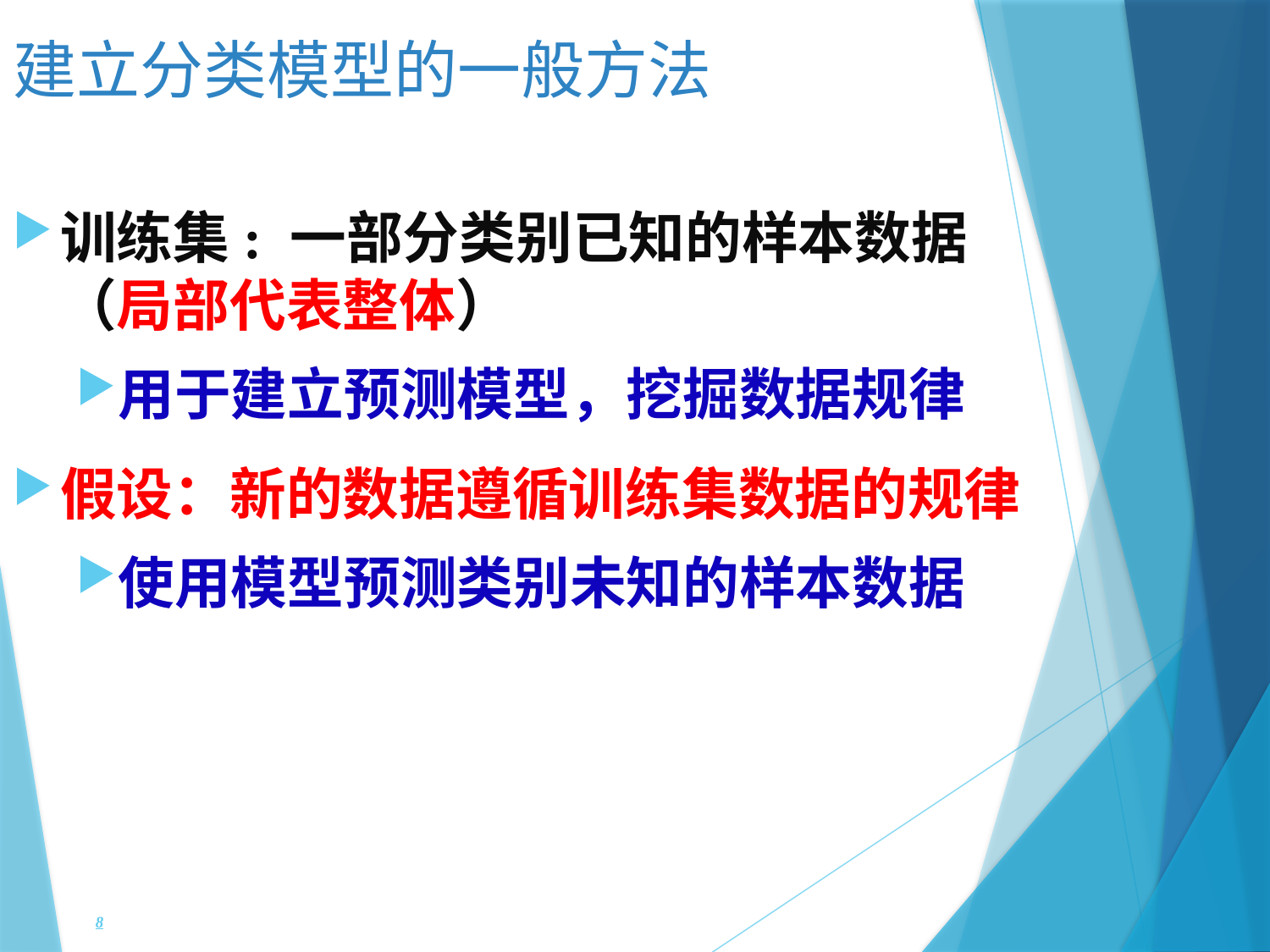

建立分类模型的一般方法
训练集: 一部分类别已知的样本数据（局部代表整体）
用于建立预测模型，挖掘数据规律
假设：新的数据遵循训练集数据的规律
使用模型预测类别未知的样本数据

8